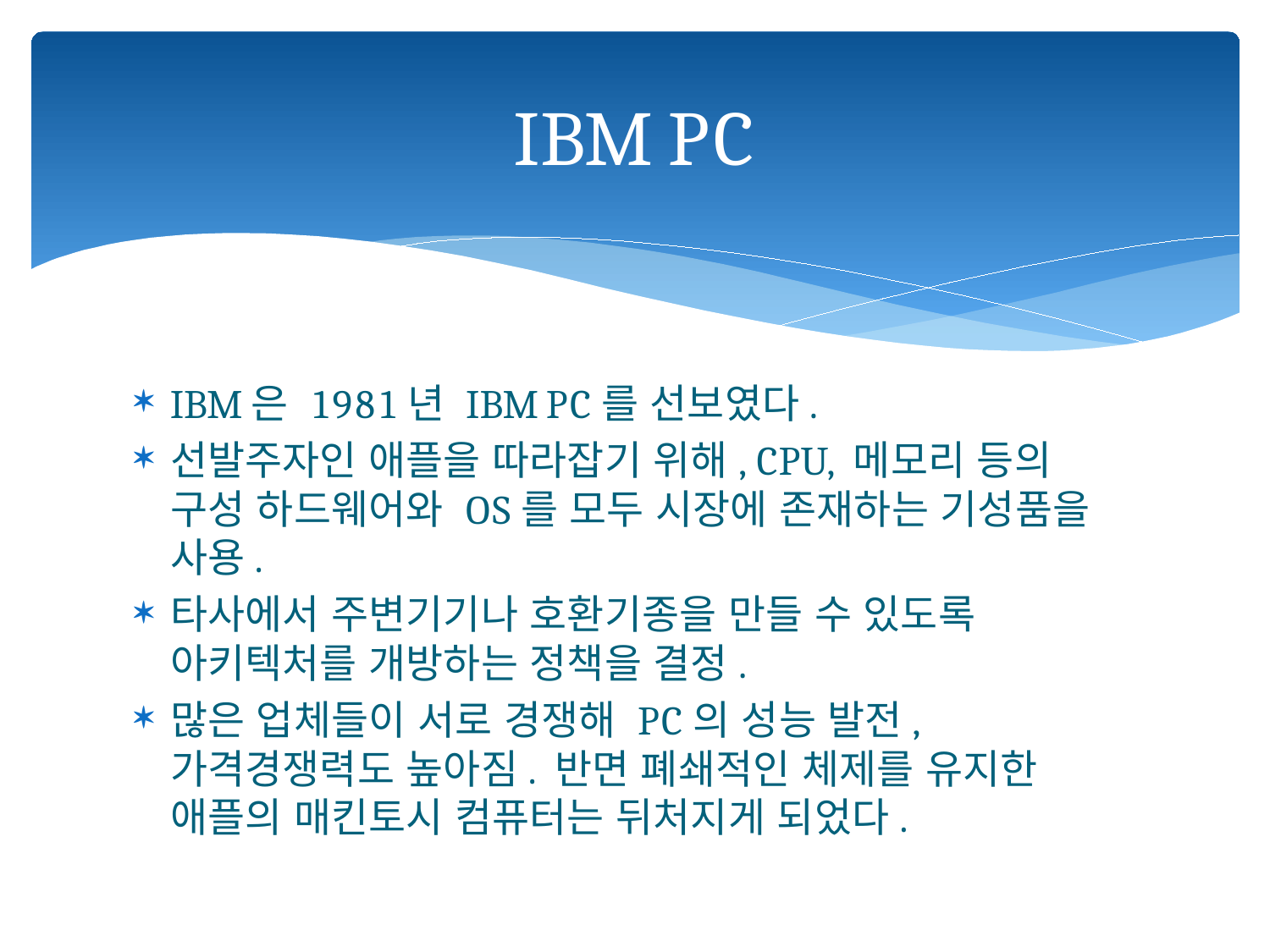

# IBM PC
IBM은 1981년 IBM PC를 선보였다.
선발주자인 애플을 따라잡기 위해, CPU, 메모리 등의 구성 하드웨어와 OS를 모두 시장에 존재하는 기성품을 사용.
타사에서 주변기기나 호환기종을 만들 수 있도록 아키텍처를 개방하는 정책을 결정.
많은 업체들이 서로 경쟁해 PC의 성능 발전, 가격경쟁력도 높아짐. 반면 폐쇄적인 체제를 유지한 애플의 매킨토시 컴퓨터는 뒤처지게 되었다.